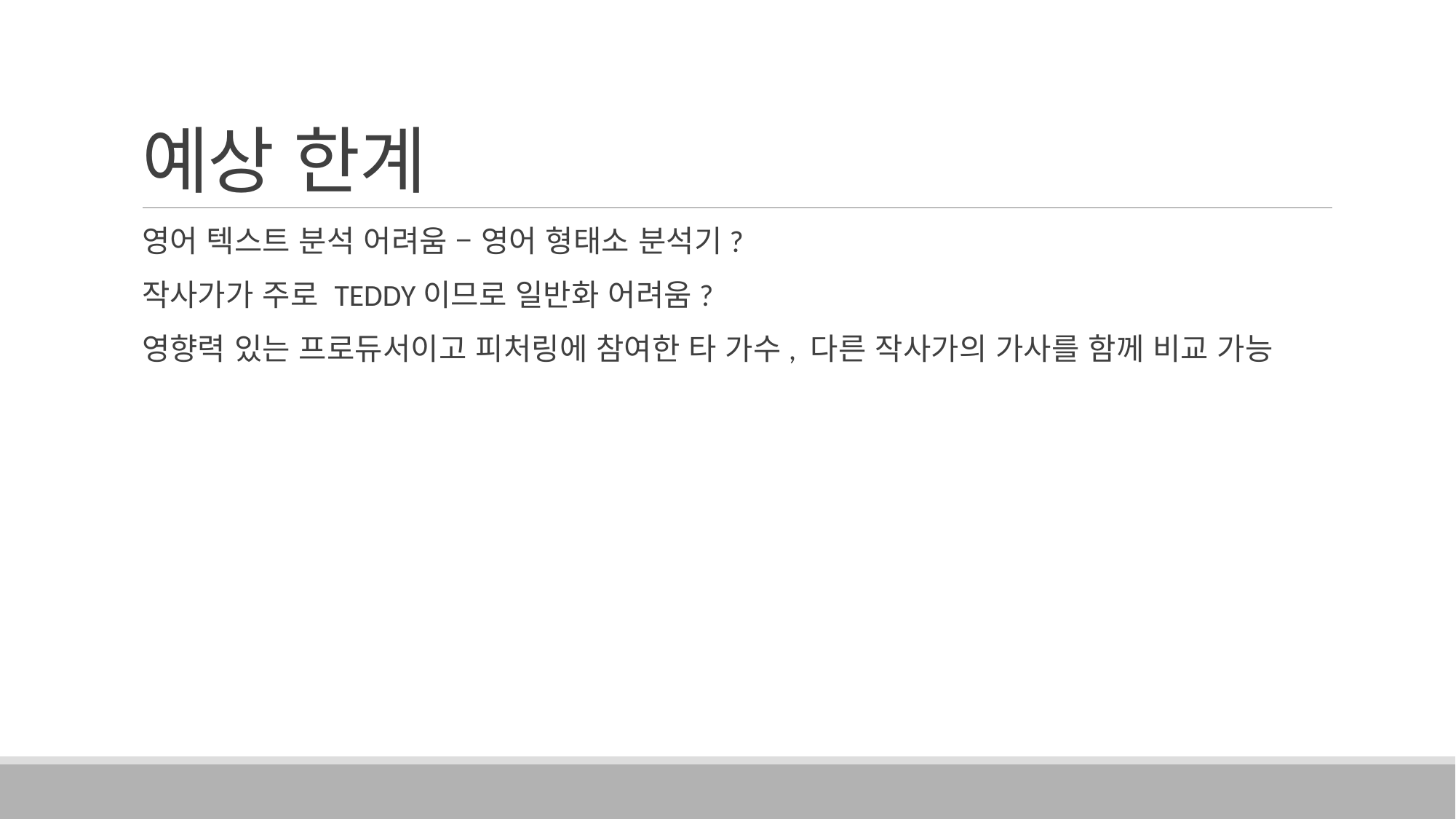

# 예상 한계
영어 텍스트 분석 어려움 – 영어 형태소 분석기?
작사가가 주로 TEDDY이므로 일반화 어려움?
영향력 있는 프로듀서이고 피처링에 참여한 타 가수, 다른 작사가의 가사를 함께 비교 가능